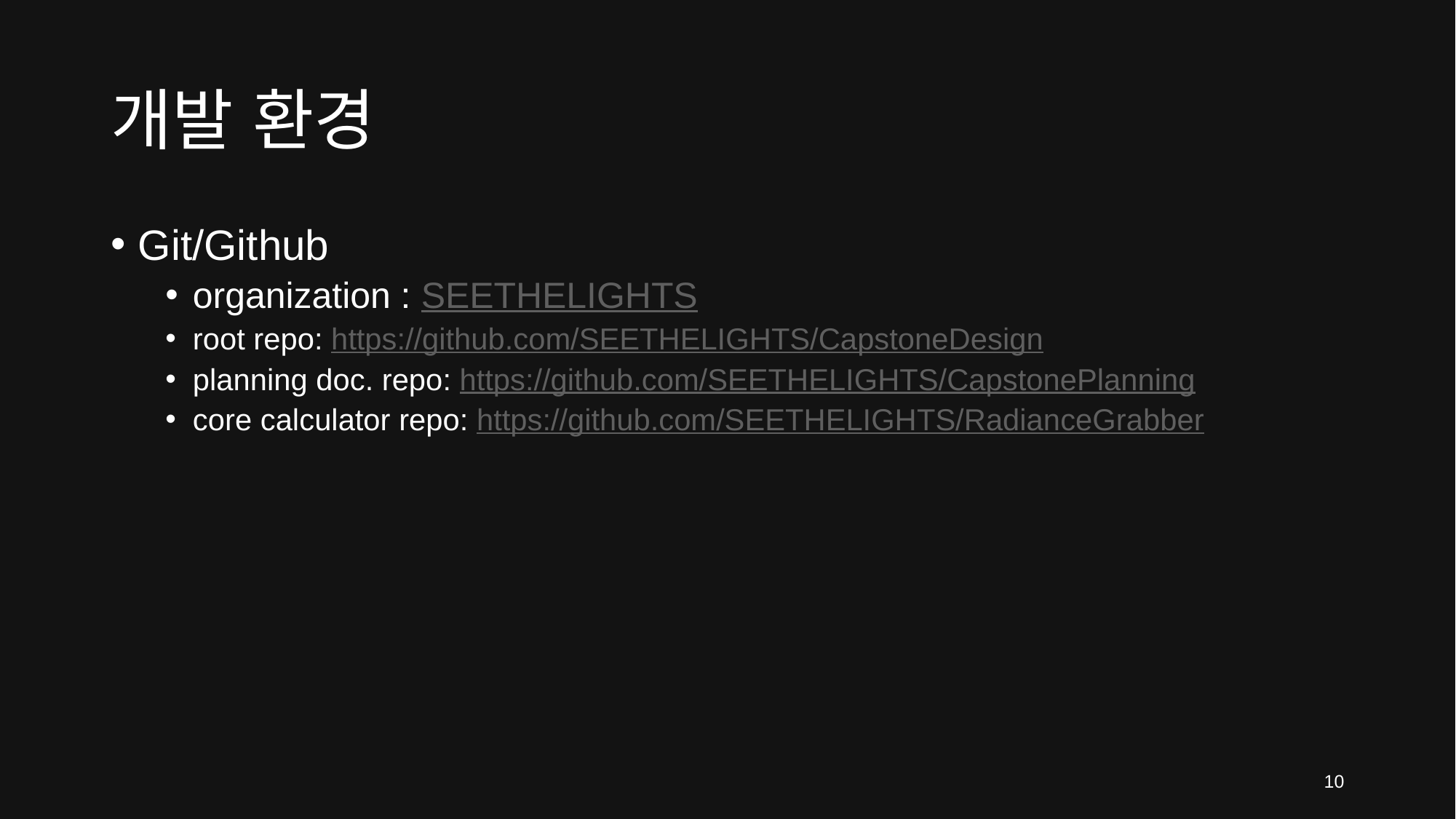

# 개발 환경
Git/Github
organization : SEETHELIGHTS
root repo: https://github.com/SEETHELIGHTS/CapstoneDesign
planning doc. repo: https://github.com/SEETHELIGHTS/CapstonePlanning
core calculator repo: https://github.com/SEETHELIGHTS/RadianceGrabber

10